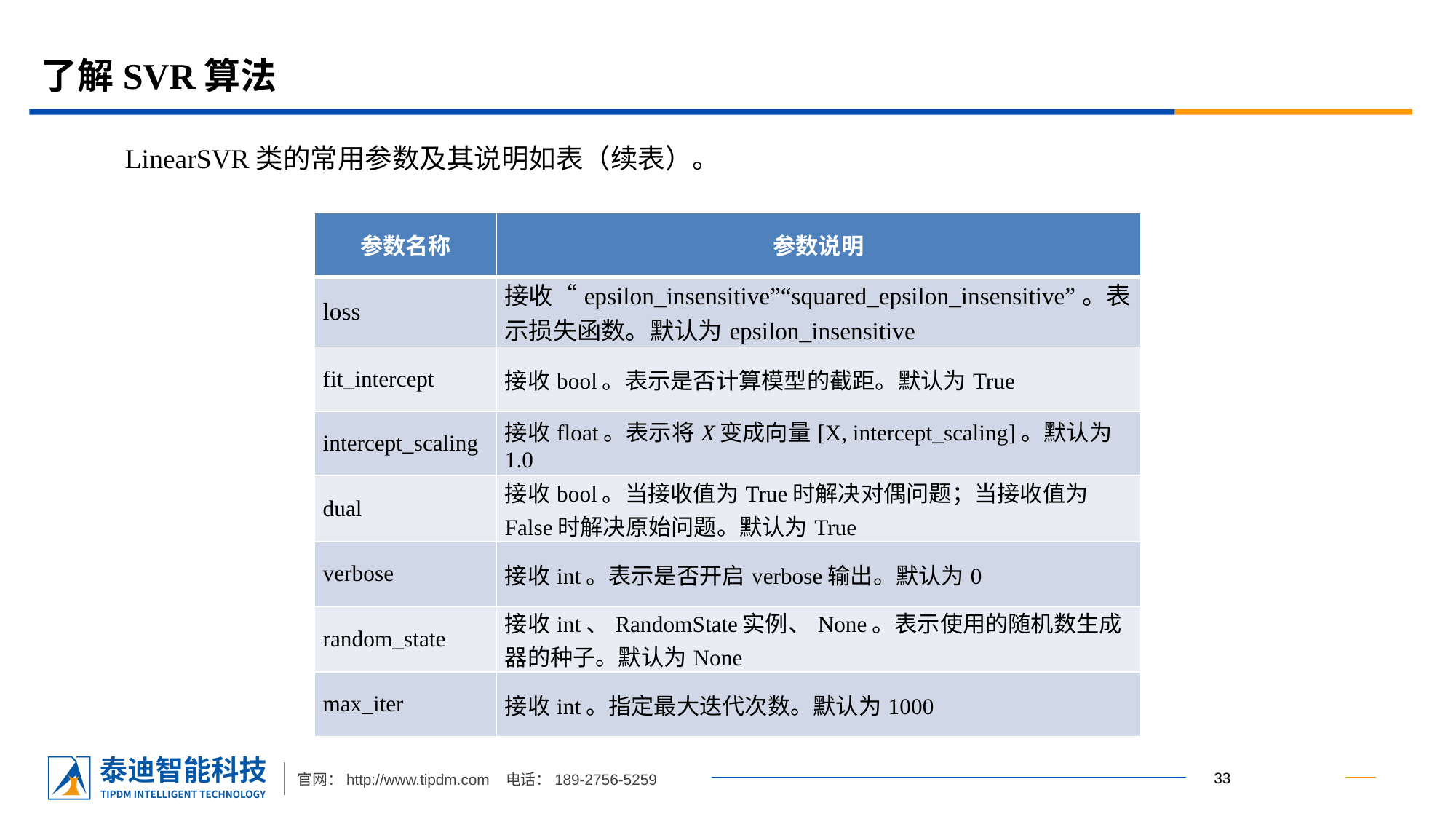

# 了解SVR算法
LinearSVR类的常用参数及其说明如表（续表）。
| 参数名称 | 参数说明 |
| --- | --- |
| loss | 接收“epsilon\_insensitive”“squared\_epsilon\_insensitive”。表示损失函数。默认为epsilon\_insensitive |
| fit\_intercept | 接收bool。表示是否计算模型的截距。默认为True |
| intercept\_scaling | 接收float。表示将X变成向量[X, intercept\_scaling]。默认为1.0 |
| dual | 接收bool。当接收值为True时解决对偶问题；当接收值为False时解决原始问题。默认为True |
| verbose | 接收int。表示是否开启verbose输出。默认为0 |
| random\_state | 接收int、RandomState实例、None。表示使用的随机数生成器的种子。默认为None |
| max\_iter | 接收int。指定最大迭代次数。默认为1000 |